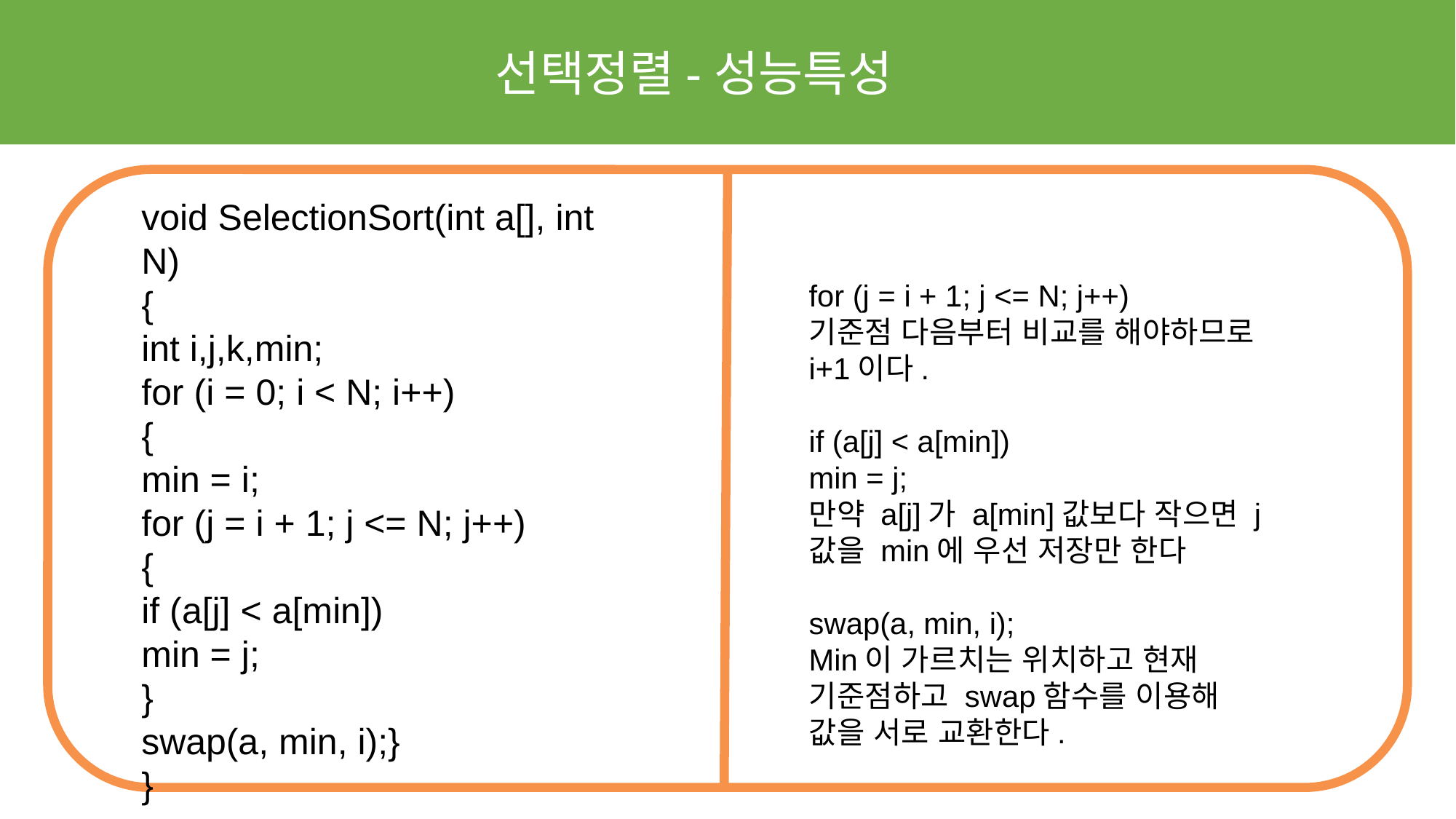

선택정렬-성능특성

void SelectionSort(int a[], int N)
{
int i,j,k,min;
for (i = 0; i < N; i++)
{
min = i;
for (j = i + 1; j <= N; j++)
{
if (a[j] < a[min])
min = j;
}
swap(a, min, i);}
}
for (j = i + 1; j <= N; j++)
기준점 다음부터 비교를 해야하므로 i+1이다.

if (a[j] < a[min])
min = j;
만약 a[j]가 a[min]값보다 작으면 j값을 min에 우선 저장만 한다

swap(a, min, i);
Min이 가르치는 위치하고 현재 기준점하고 swap함수를 이용해 값을 서로 교환한다.